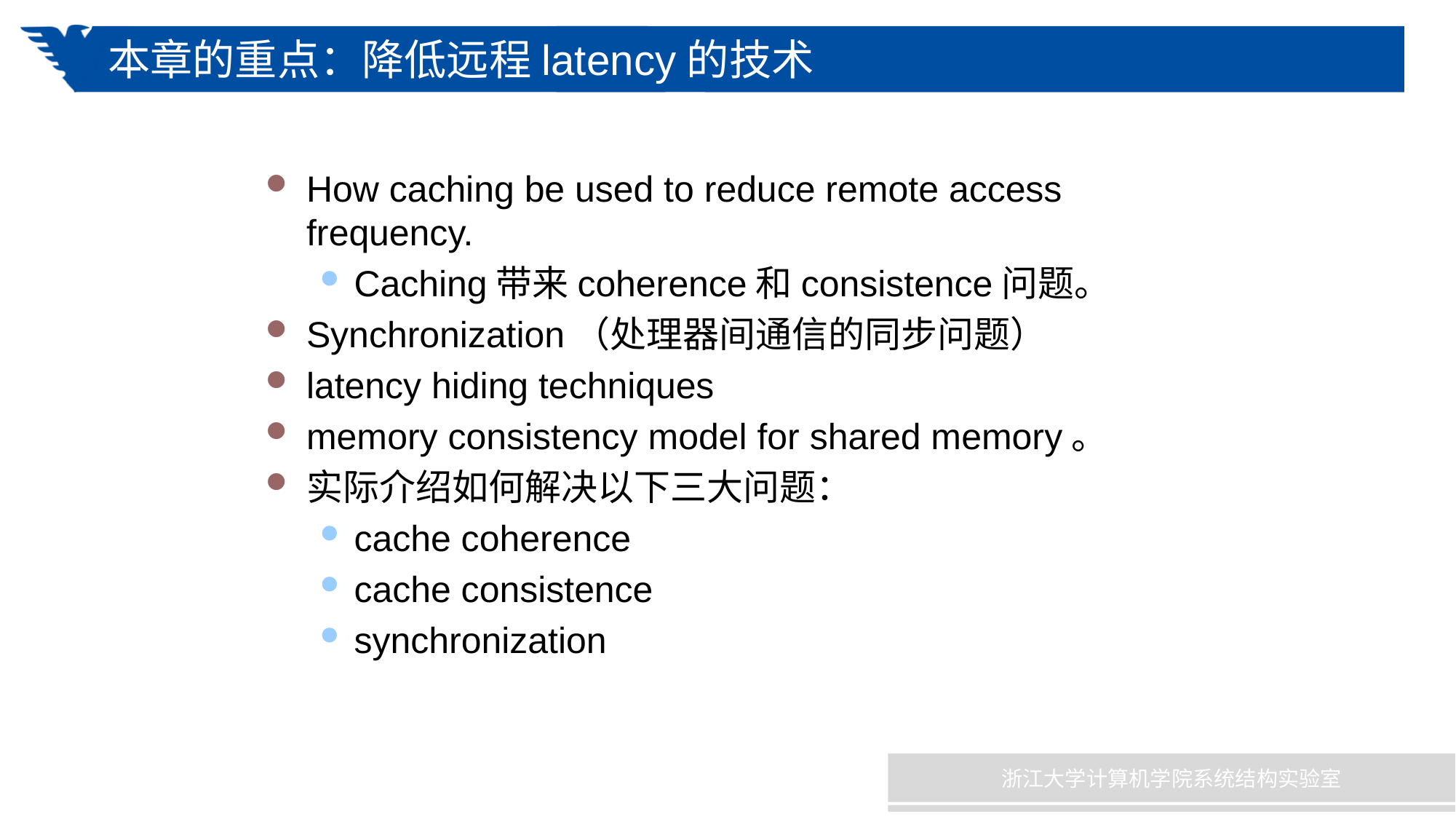

# 本章的重点：降低远程latency的技术
How caching be used to reduce remote access frequency.
Caching带来coherence和consistence问题。
Synchronization（处理器间通信的同步问题）
latency hiding techniques
memory consistency model for shared memory。
实际介绍如何解决以下三大问题：
cache coherence
cache consistence
synchronization